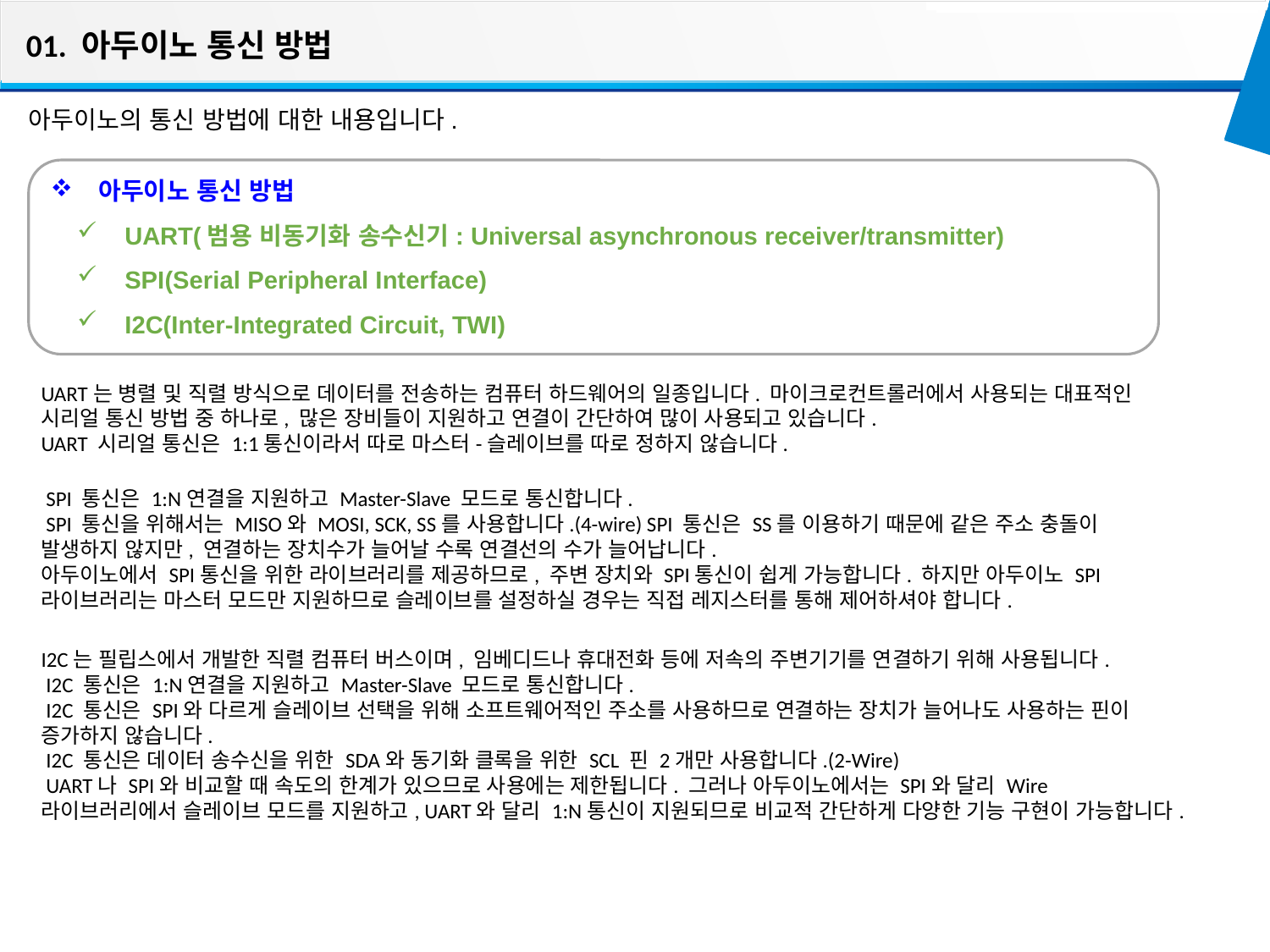

01. 아두이노 통신 방법

아두이노의 통신 방법에 대한 내용입니다.
아두이노 통신 방법
UART(범용 비동기화 송수신기: Universal asynchronous receiver/transmitter)
SPI(Serial Peripheral Interface)
I2C(Inter-Integrated Circuit, TWI)
UART는 병렬 및 직렬 방식으로 데이터를 전송하는 컴퓨터 하드웨어의 일종입니다. 마이크로컨트롤러에서 사용되는 대표적인 시리얼 통신 방법 중 하나로, 많은 장비들이 지원하고 연결이 간단하여 많이 사용되고 있습니다.
UART 시리얼 통신은 1:1통신이라서 따로 마스터-슬레이브를 따로 정하지 않습니다.
 SPI 통신은 1:N연결을 지원하고 Master-Slave 모드로 통신합니다.
 SPI 통신을 위해서는 MISO와 MOSI, SCK, SS를 사용합니다.(4-wire) SPI 통신은 SS를 이용하기 때문에 같은 주소 충돌이 발생하지 않지만, 연결하는 장치수가 늘어날 수록 연결선의 수가 늘어납니다.
아두이노에서 SPI통신을 위한 라이브러리를 제공하므로, 주변 장치와 SPI통신이 쉽게 가능합니다. 하지만 아두이노 SPI 라이브러리는 마스터 모드만 지원하므로 슬레이브를 설정하실 경우는 직접 레지스터를 통해 제어하셔야 합니다.
I2C는 필립스에서 개발한 직렬 컴퓨터 버스이며, 임베디드나 휴대전화 등에 저속의 주변기기를 연결하기 위해 사용됩니다.
 I2C 통신은 1:N연결을 지원하고 Master-Slave 모드로 통신합니다.
 I2C 통신은 SPI와 다르게 슬레이브 선택을 위해 소프트웨어적인 주소를 사용하므로 연결하는 장치가 늘어나도 사용하는 핀이 증가하지 않습니다.
 I2C 통신은 데이터 송수신을 위한 SDA와 동기화 클록을 위한 SCL 핀 2개만 사용합니다.(2-Wire)
 UART나 SPI와 비교할 때 속도의 한계가 있으므로 사용에는 제한됩니다. 그러나 아두이노에서는 SPI와 달리 Wire라이브러리에서 슬레이브 모드를 지원하고, UART와 달리 1:N통신이 지원되므로 비교적 간단하게 다양한 기능 구현이 가능합니다.